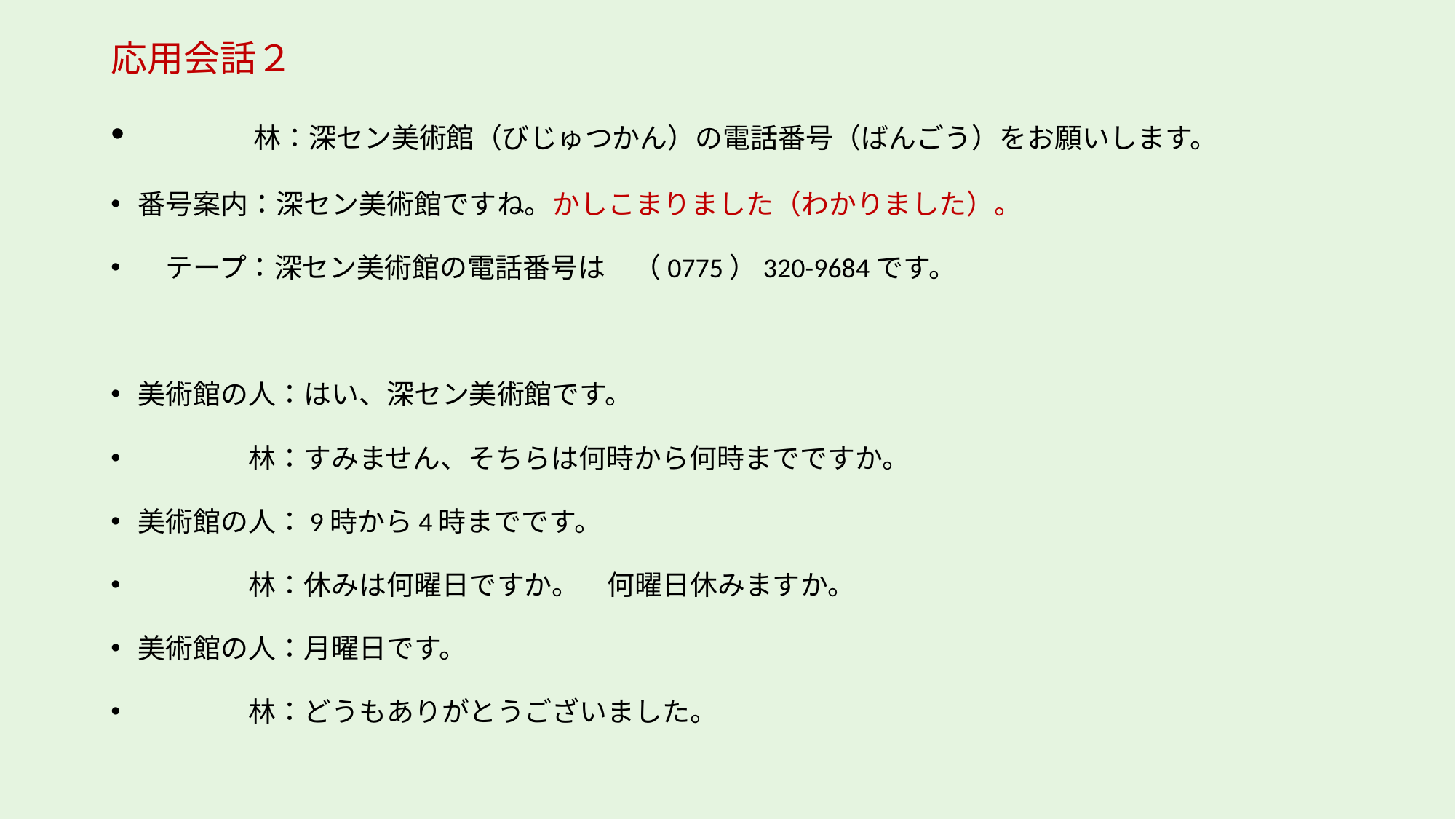

# 応用会話２
　　　林：深セン美術館（びじゅつかん）の電話番号（ばんごう）をお願いします。
番号案内：深セン美術館ですね。かしこまりました（わかりました）。
　テープ：深セン美術館の電話番号は　（0775）320-9684です。

美術館の人：はい、深セン美術館です。
　　　　林：すみません、そちらは何時から何時までですか。
美術館の人：9時から4時までです。
　　　　林：休みは何曜日ですか。　何曜日休みますか。
美術館の人：月曜日です。
　　　　林：どうもありがとうございました。